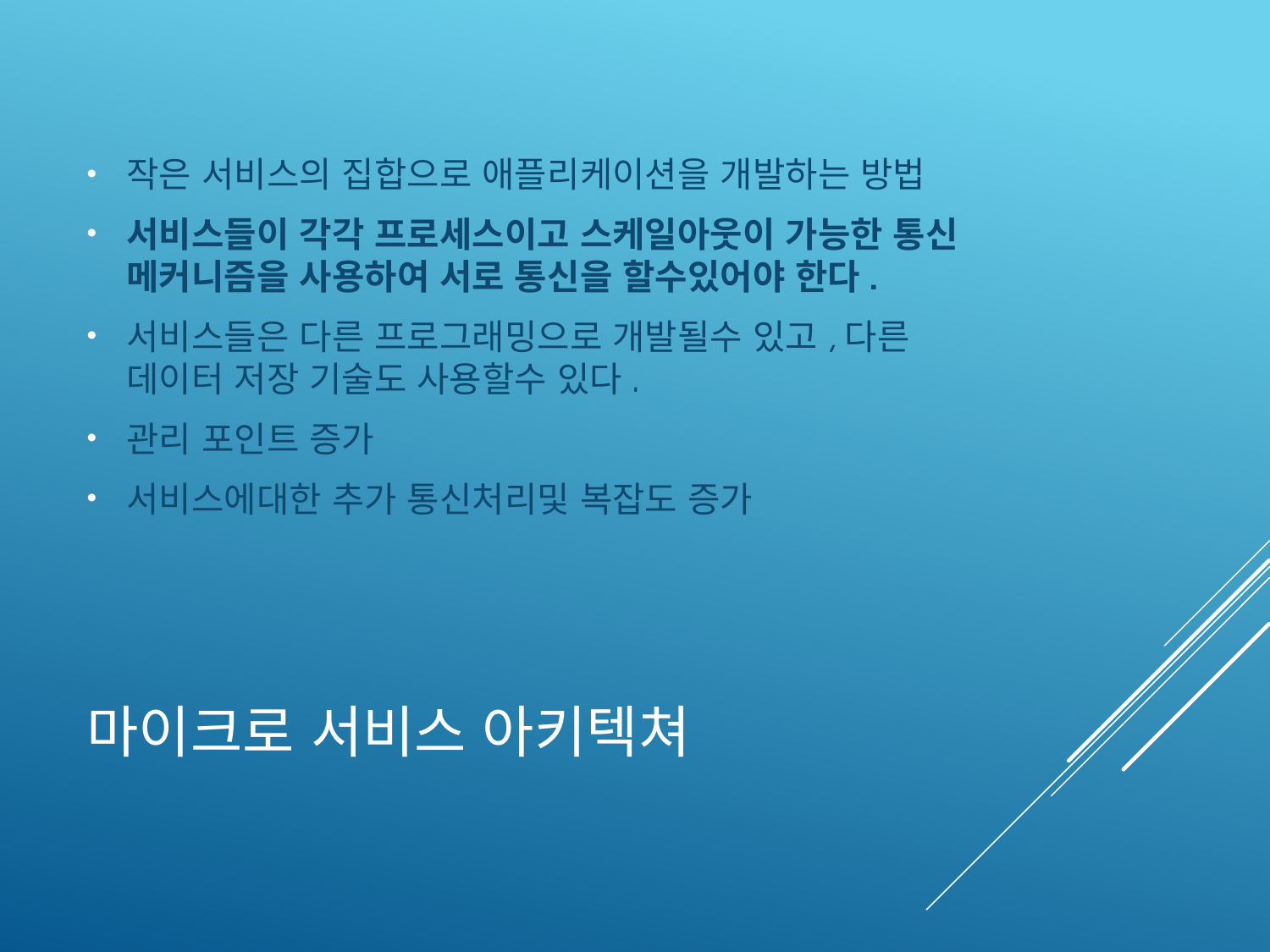

작은 서비스의 집합으로 애플리케이션을 개발하는 방법
서비스들이 각각 프로세스이고 스케일아웃이 가능한 통신 메커니즘을 사용하여 서로 통신을 할수있어야 한다.
서비스들은 다른 프로그래밍으로 개발될수 있고,다른 데이터 저장 기술도 사용할수 있다.
관리 포인트 증가
서비스에대한 추가 통신처리및 복잡도 증가
# 마이크로 서비스 아키텍쳐